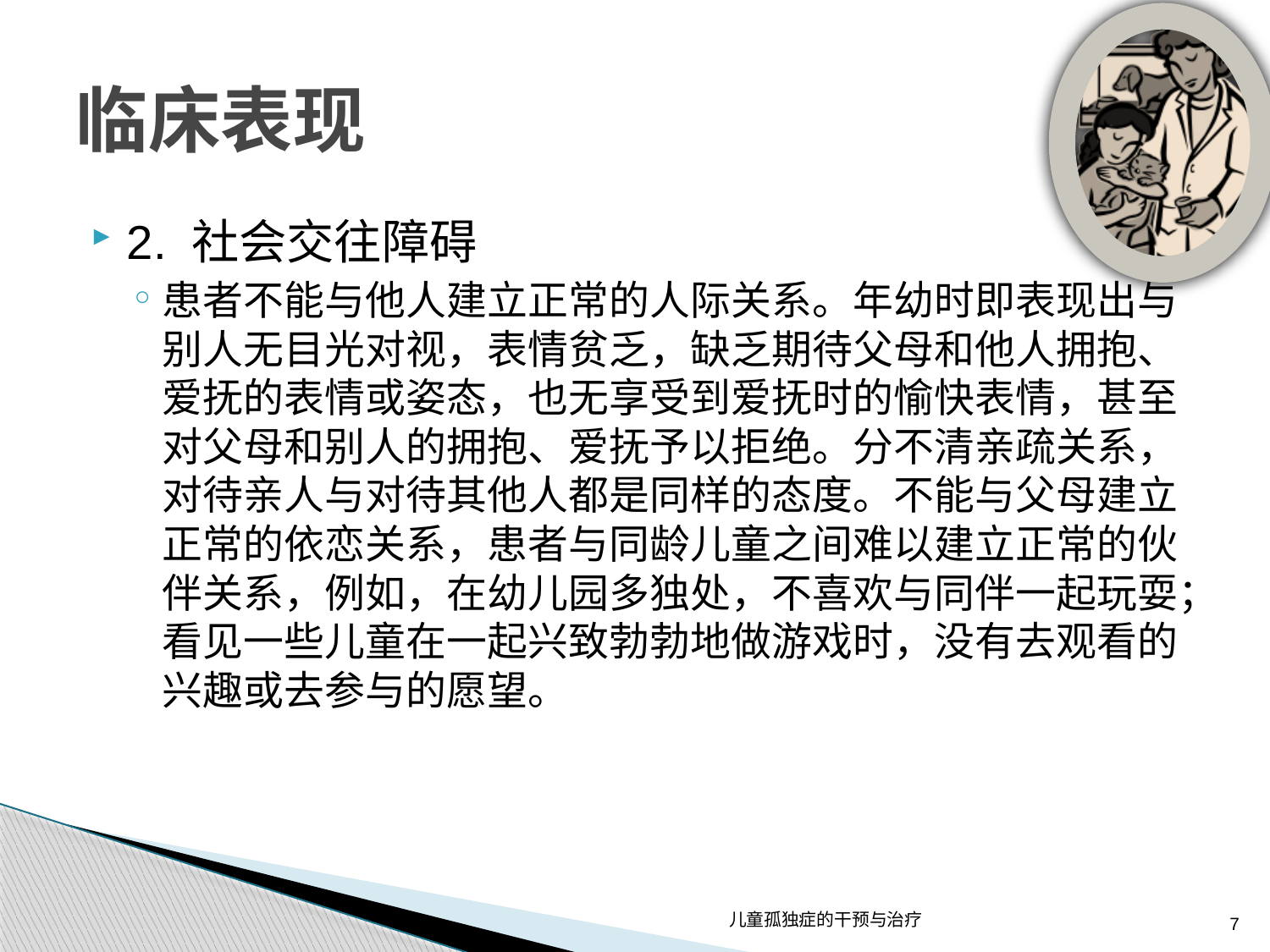

# 临床表现
2. 社会交往障碍
患者不能与他人建立正常的人际关系。年幼时即表现出与别人无目光对视，表情贫乏，缺乏期待父母和他人拥抱、爱抚的表情或姿态，也无享受到爱抚时的愉快表情，甚至对父母和别人的拥抱、爱抚予以拒绝。分不清亲疏关系，对待亲人与对待其他人都是同样的态度。不能与父母建立正常的依恋关系，患者与同龄儿童之间难以建立正常的伙伴关系，例如，在幼儿园多独处，不喜欢与同伴一起玩耍；看见一些儿童在一起兴致勃勃地做游戏时，没有去观看的兴趣或去参与的愿望。
儿童孤独症的干预与治疗
7